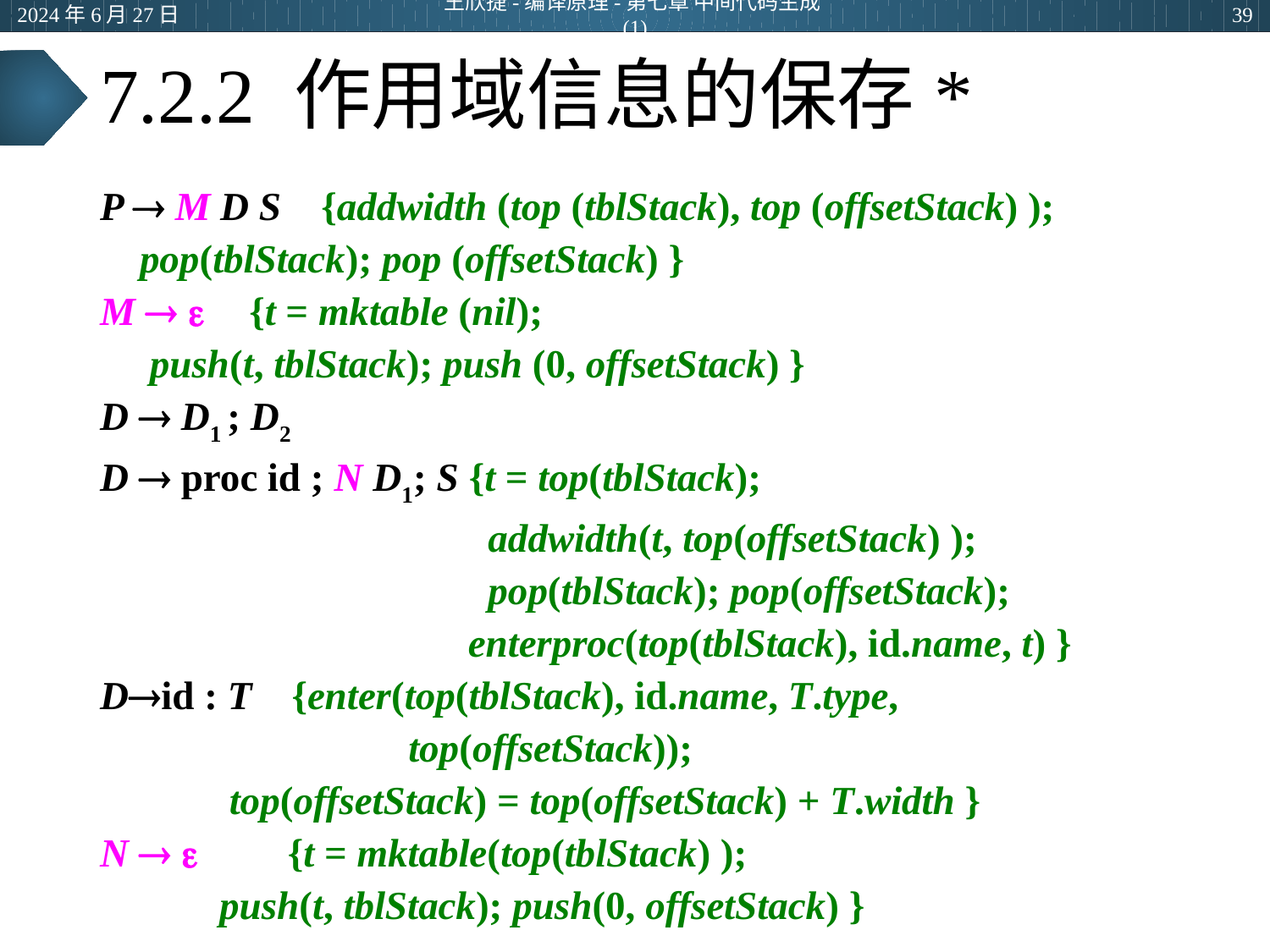

2024年6月27日
王欣捷-编译原理-第七章 中间代码生成(1)
39
# 7.2.2 作用域信息的保存*
P → M D S    {addwidth (top (tblStack), top (offsetStack) );
			 pop(tblStack); pop (offsetStack) }
M → ε 	{t = mktable (nil);
			  push(t, tblStack); push (0, offsetStack) }
D → D1 ; D2
D → proc id ; N D1; S {t = top(tblStack);
                                       addwidth(t, top(offsetStack) );
                                       pop(tblStack); pop(offsetStack);
	                                  enterproc(top(tblStack), id.name, t) }
D→id : T    {enter(top(tblStack), id.name, T.type,
                               top(offsetStack));
		          top(offsetStack) = top(offsetStack) + T.width }
N → ε         {t = mktable(top(tblStack) );
		         push(t, tblStack); push(0, offsetStack) }